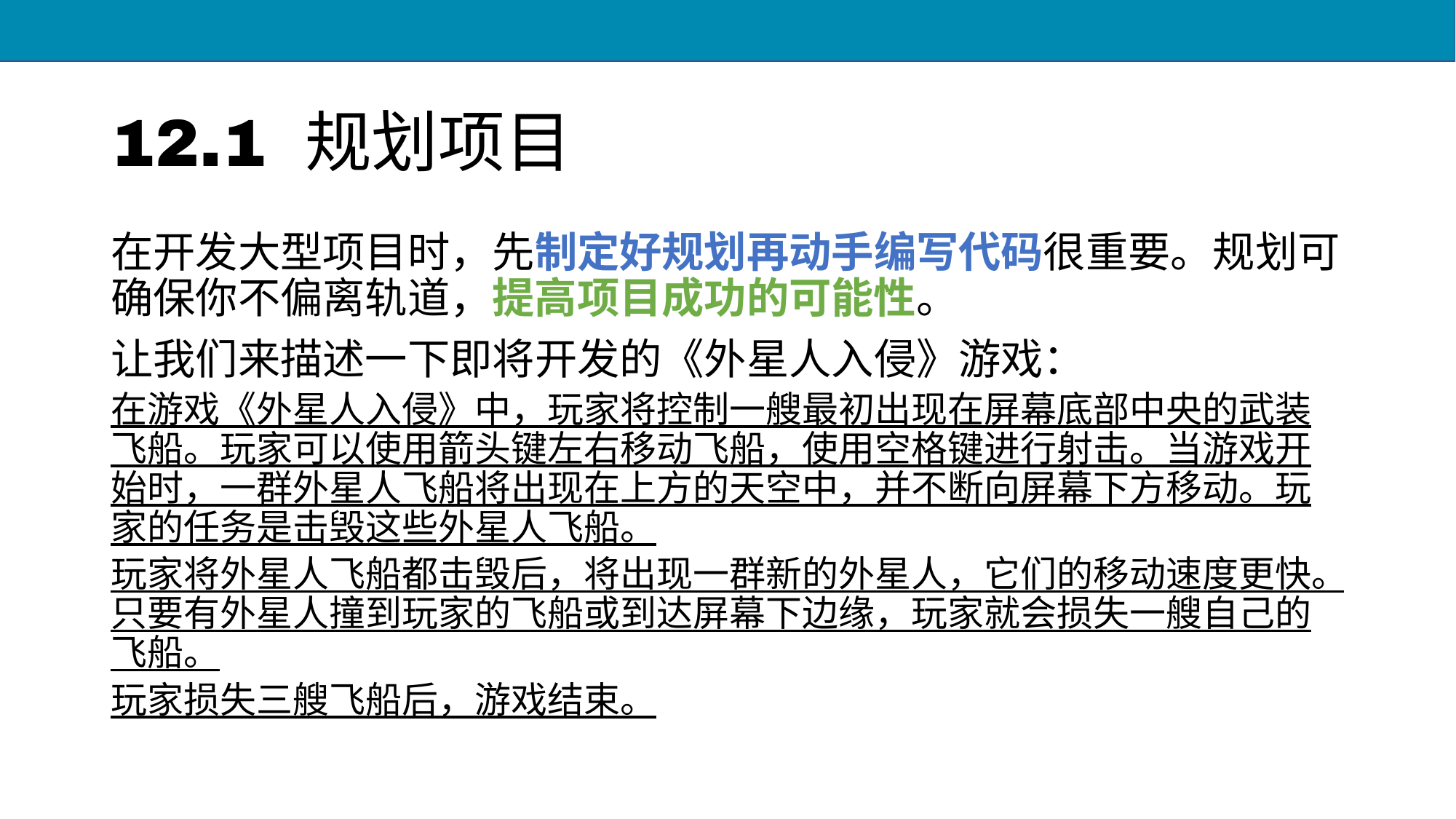

# 12.1 规划项目
在开发大型项目时，先制定好规划再动手编写代码很重要。规划可确保你不偏离轨道，提高项目成功的可能性。
让我们来描述一下即将开发的《外星人入侵》游戏：
在游戏《外星人入侵》中，玩家将控制一艘最初出现在屏幕底部中央的武装飞船。玩家可以使用箭头键左右移动飞船，使用空格键进行射击。当游戏开始时，一群外星人飞船将出现在上方的天空中，并不断向屏幕下方移动。玩家的任务是击毁这些外星人飞船。
玩家将外星人飞船都击毁后，将出现一群新的外星人，它们的移动速度更快。只要有外星人撞到玩家的飞船或到达屏幕下边缘，玩家就会损失一艘自己的飞船。
玩家损失三艘飞船后，游戏结束。